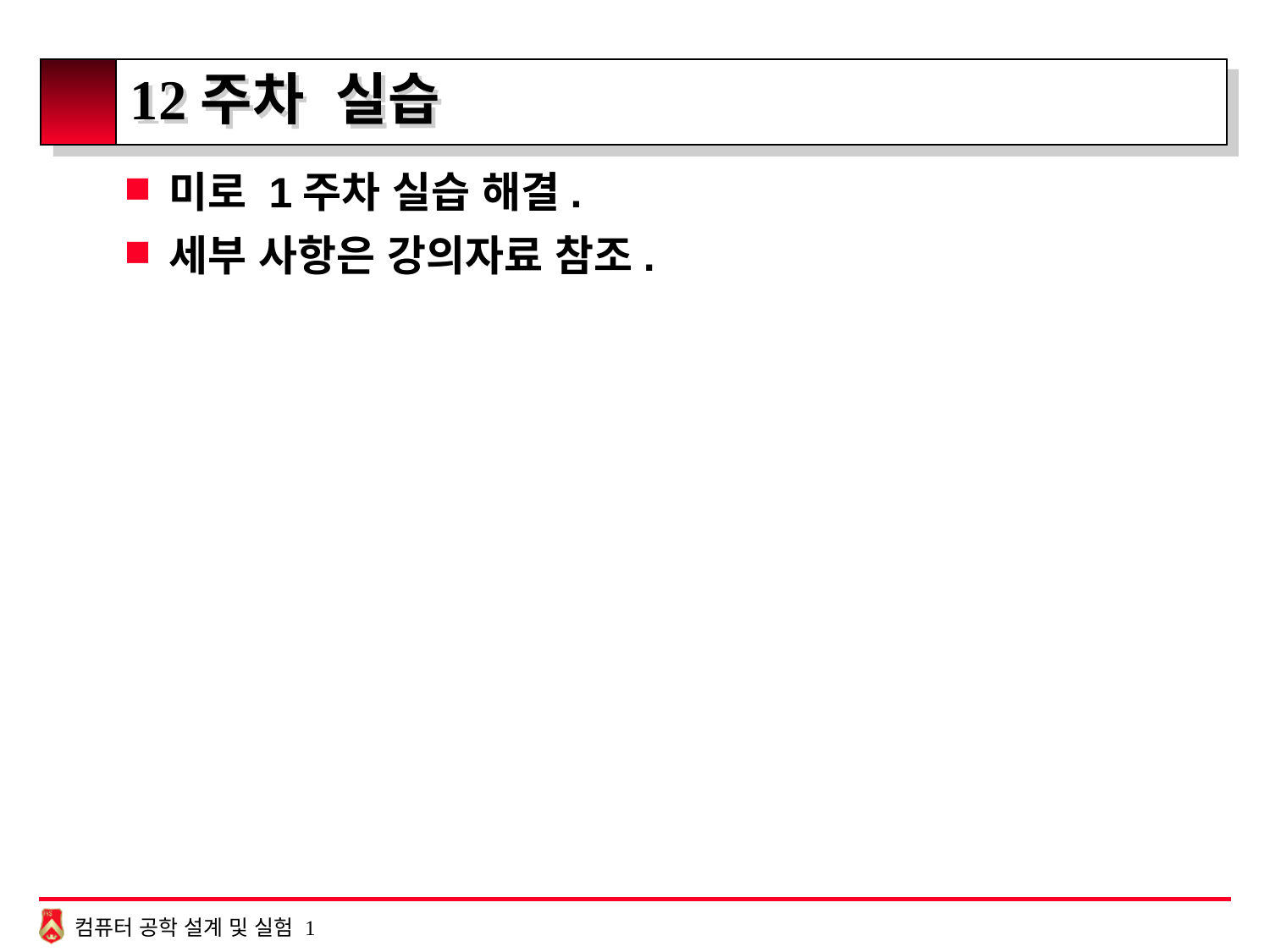

# 12주차  실습
미로 1주차 실습 해결.
세부 사항은 강의자료 참조.